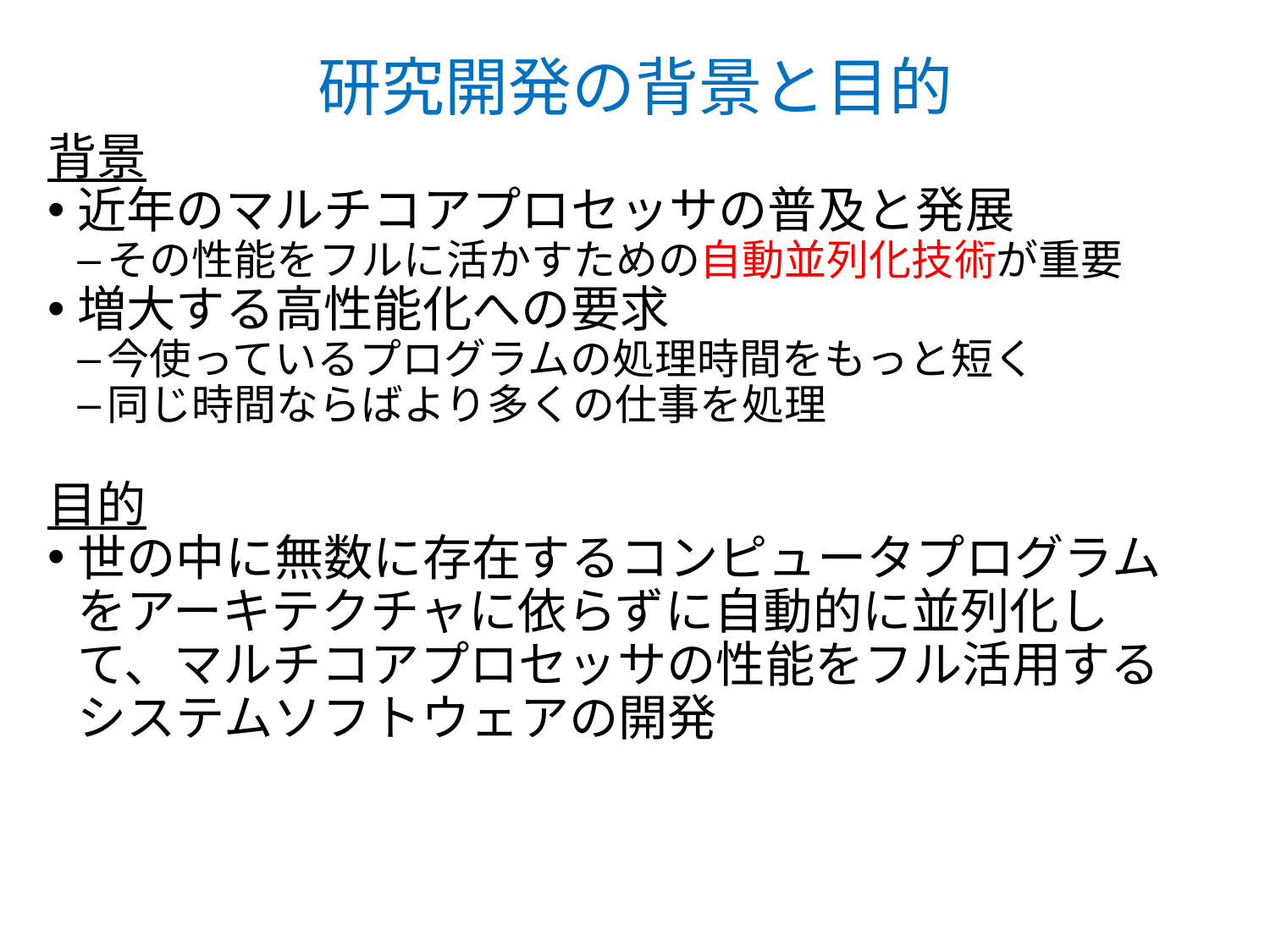

研究開発の背景と目的
背景
近年のマルチコアプロセッサの普及と発展
その性能をフルに活かすための自動並列化技術が重要
増大する高性能化への要求
今使っているプログラムの処理時間をもっと短く
同じ時間ならばより多くの仕事を処理

目的
世の中に無数に存在するコンピュータプログラムをアーキテクチャに依らずに自動的に並列化して、マルチコアプロセッサの性能をフル活用するシステムソフトウェアの開発